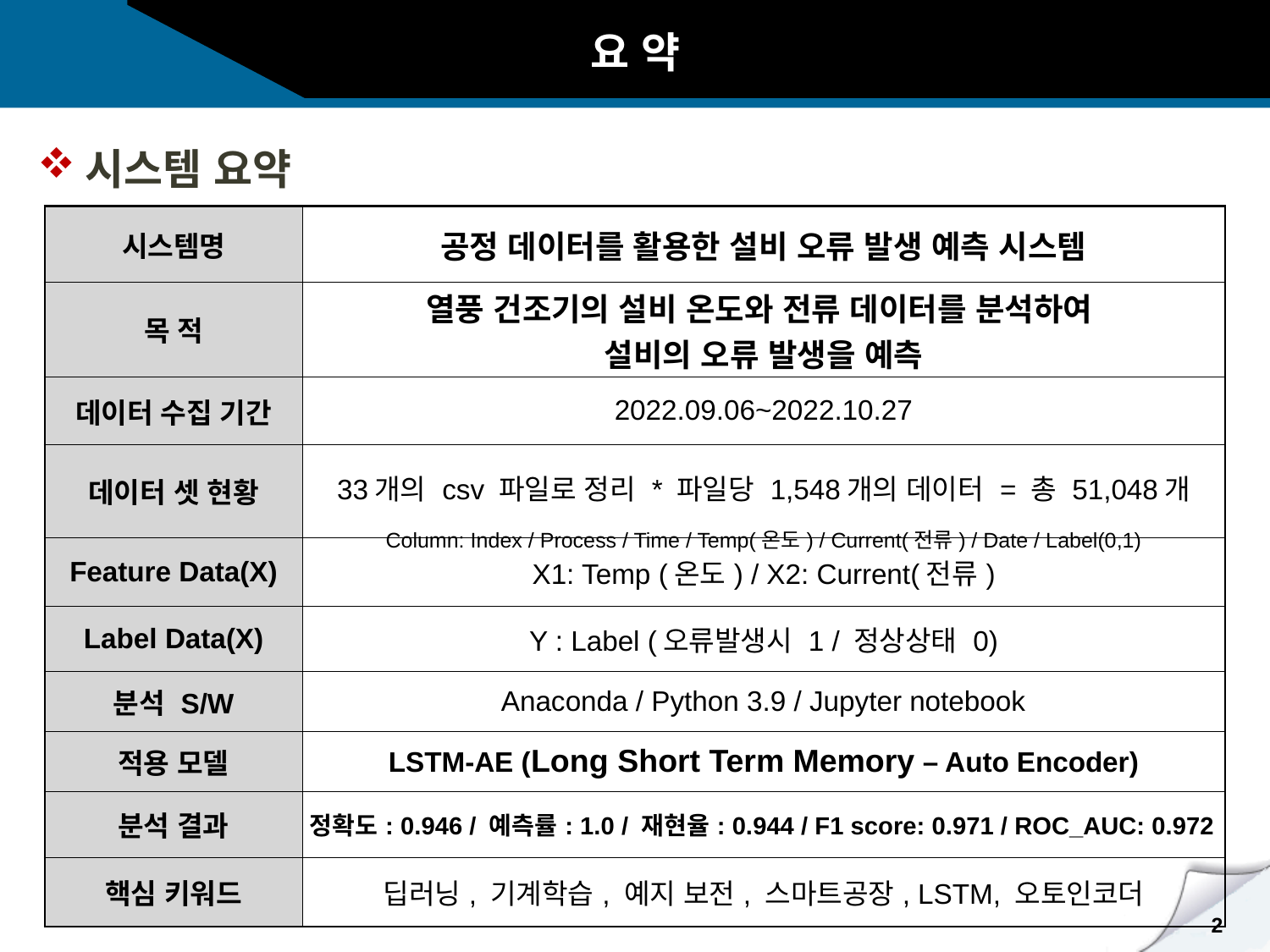

요 약
# 시스템 요약
| 시스템명 | 공정 데이터를 활용한 설비 오류 발생 예측 시스템 |
| --- | --- |
| 목 적 | 열풍 건조기의 설비 온도와 전류 데이터를 분석하여 설비의 오류 발생을 예측 |
| 데이터 수집 기간 | 2022.09.06~2022.10.27 |
| 데이터 셋 현황 | 33개의 csv 파일로 정리 \* 파일당 1,548개의 데이터 = 총 51,048개 Column: Index / Process / Time / Temp(온도) / Current(전류) / Date / Label(0,1) |
| Feature Data(X) | X1: Temp (온도) / X2: Current(전류) |
| Label Data(X) | Y : Label (오류발생시 1 / 정상상태 0) |
| 분석 S/W | Anaconda / Python 3.9 / Jupyter notebook |
| 적용 모델 | LSTM-AE (Long Short Term Memory – Auto Encoder) |
| 분석 결과 | 정확도: 0.946 / 예측률: 1.0 / 재현율: 0.944 / F1 score: 0.971 / ROC\_AUC: 0.972 |
| 핵심 키워드 | 딥러닝, 기계학습, 예지 보전, 스마트공장, LSTM, 오토인코더 |